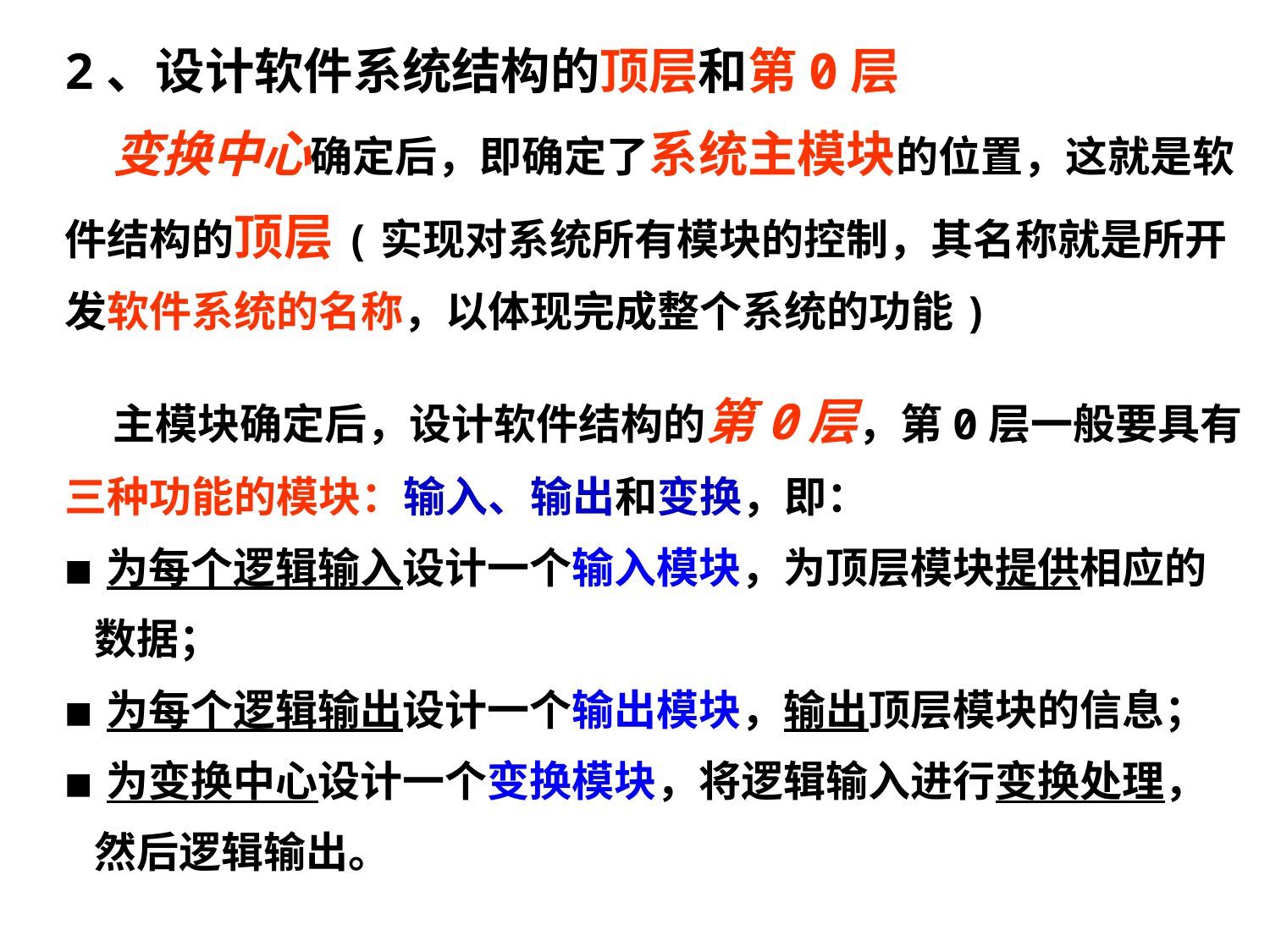

2、设计软件系统结构的顶层和第0层
    变换中心确定后，即确定了系统主模块的位置，这就是软件结构的顶层(实现对系统所有模块的控制，其名称就是所开发软件系统的名称，以体现完成整个系统的功能)
    主模块确定后，设计软件结构的第0层，第0层一般要具有三种功能的模块：输入、输出和变换，即：
■ 为每个逻辑输入设计一个输入模块，为顶层模块提供相应的
  数据；
■ 为每个逻辑输出设计一个输出模块，输出顶层模块的信息；
■ 为变换中心设计一个变换模块，将逻辑输入进行变换处理，
  然后逻辑输出。